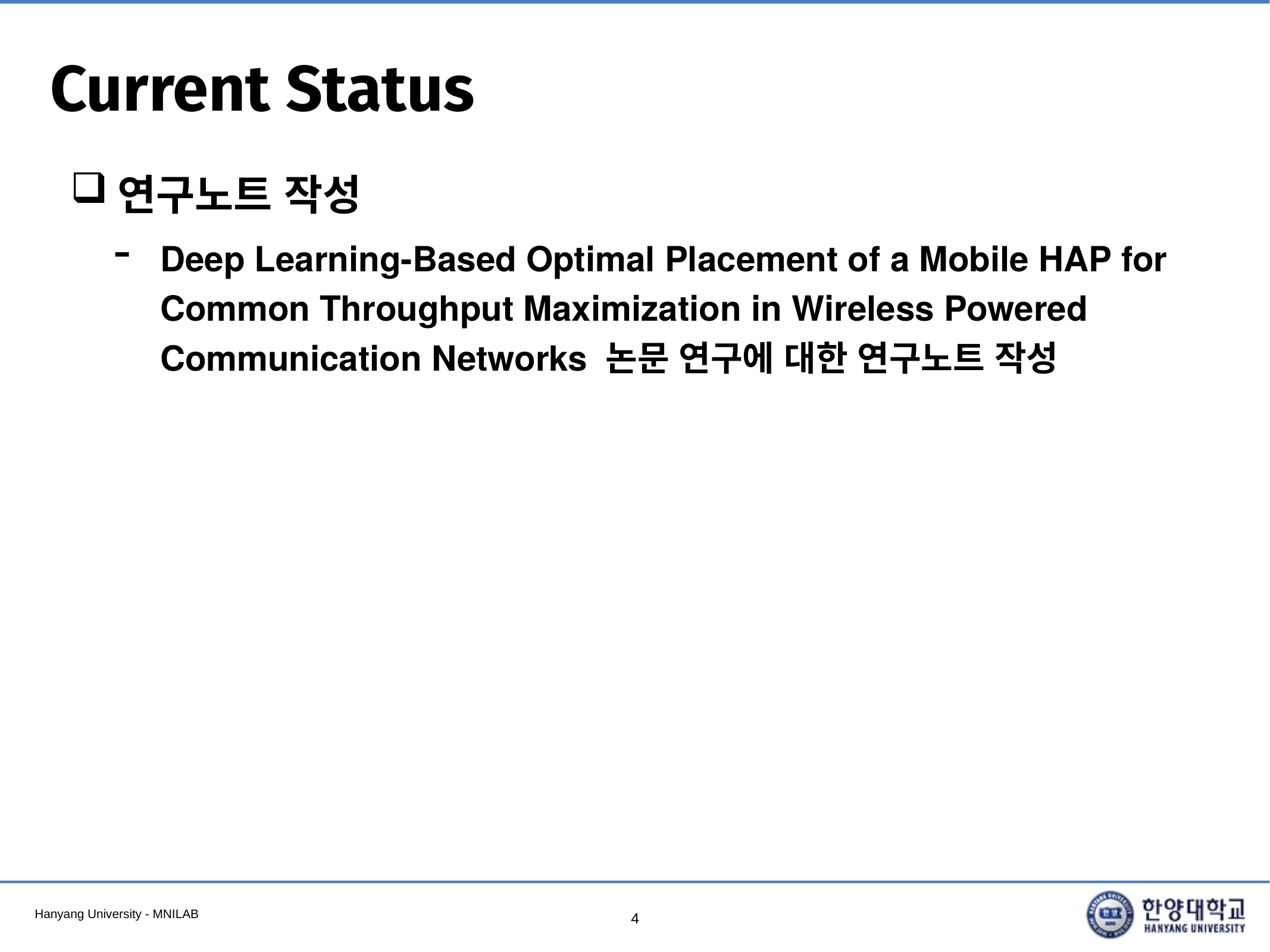

# Current Status
연구노트 작성
Deep Learning-Based Optimal Placement of a Mobile HAP for Common Throughput Maximization in Wireless Powered Communication Networks 논문 연구에 대한 연구노트 작성
4